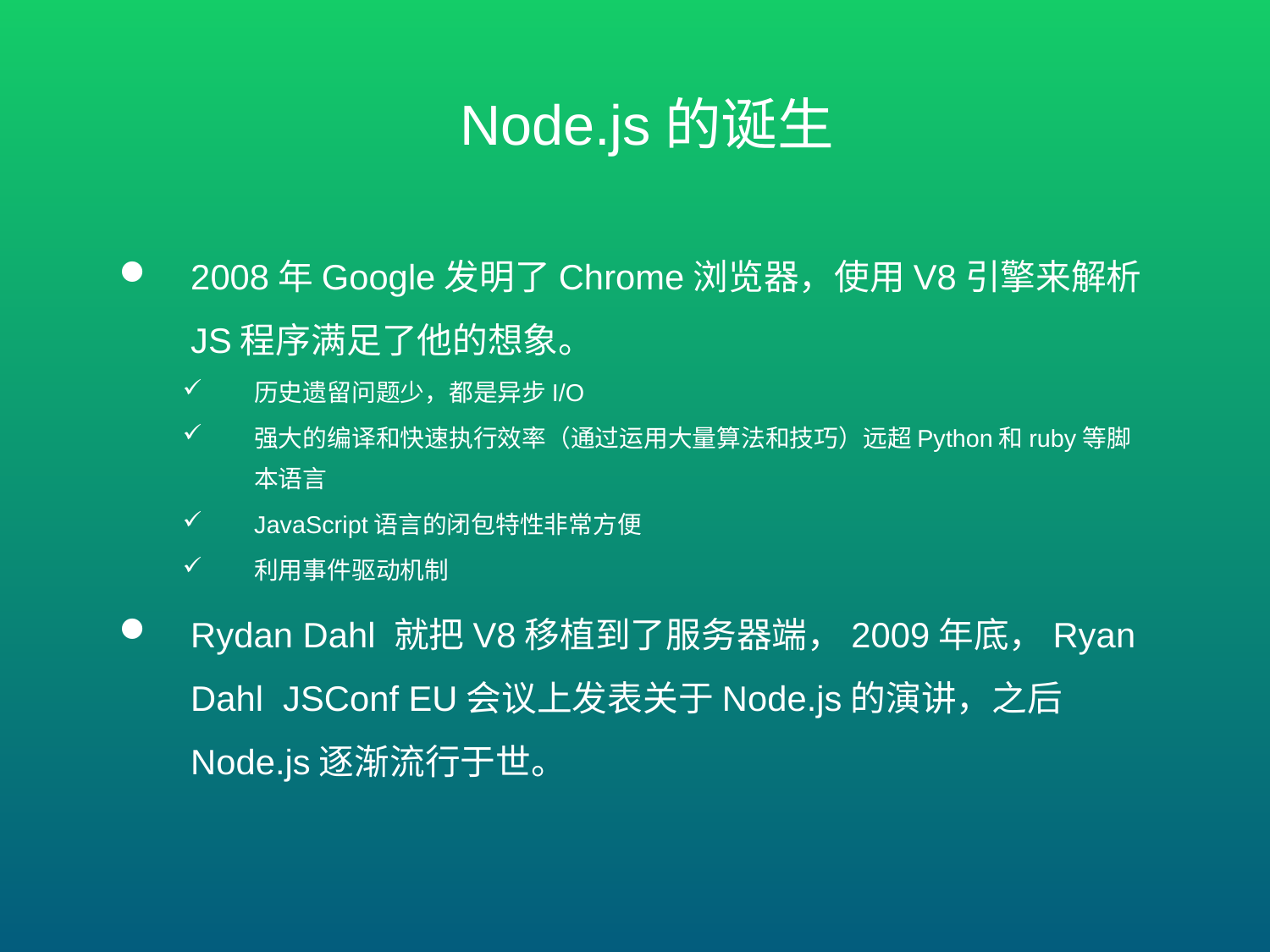

# Node.js的诞生
2008年Google发明了Chrome浏览器，使用V8引擎来解析JS程序满足了他的想象。
历史遗留问题少，都是异步I/O
强大的编译和快速执行效率（通过运用大量算法和技巧）远超Python和ruby等脚本语言
JavaScript语言的闭包特性非常方便
利用事件驱动机制
Rydan Dahl 就把V8移植到了服务器端，2009年底，Ryan Dahl  JSConf EU会议上发表关于Node.js的演讲，之后Node.js逐渐流行于世。